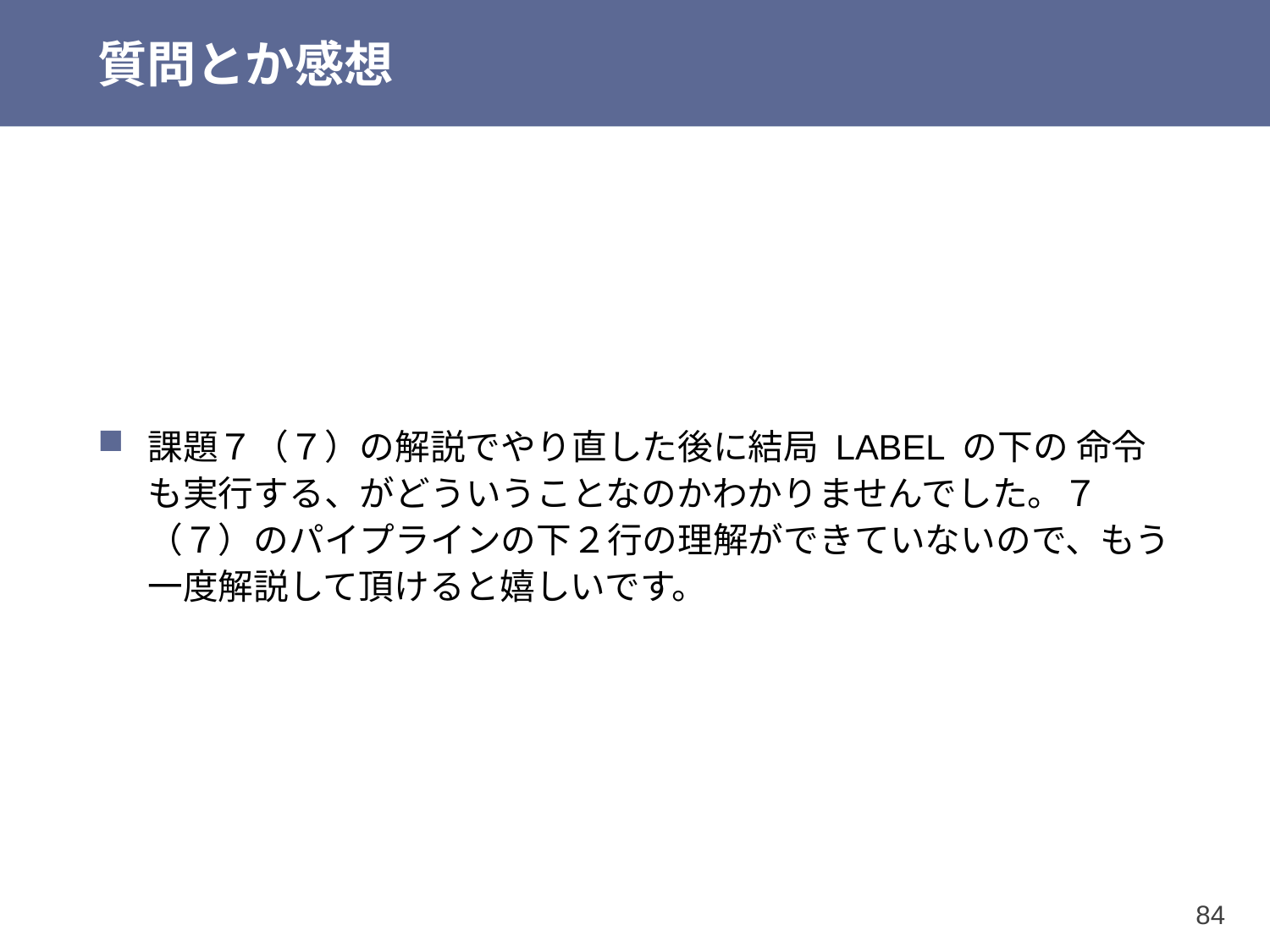

# 質問とか感想
課題７（７）の解説でやり直した後に結局 LABEL の下の 命令も実行する、がどういうことなのかわかりませんでした。７（７）のパイプラインの下２行の理解ができていないので、もう一度解説して頂けると嬉しいです。